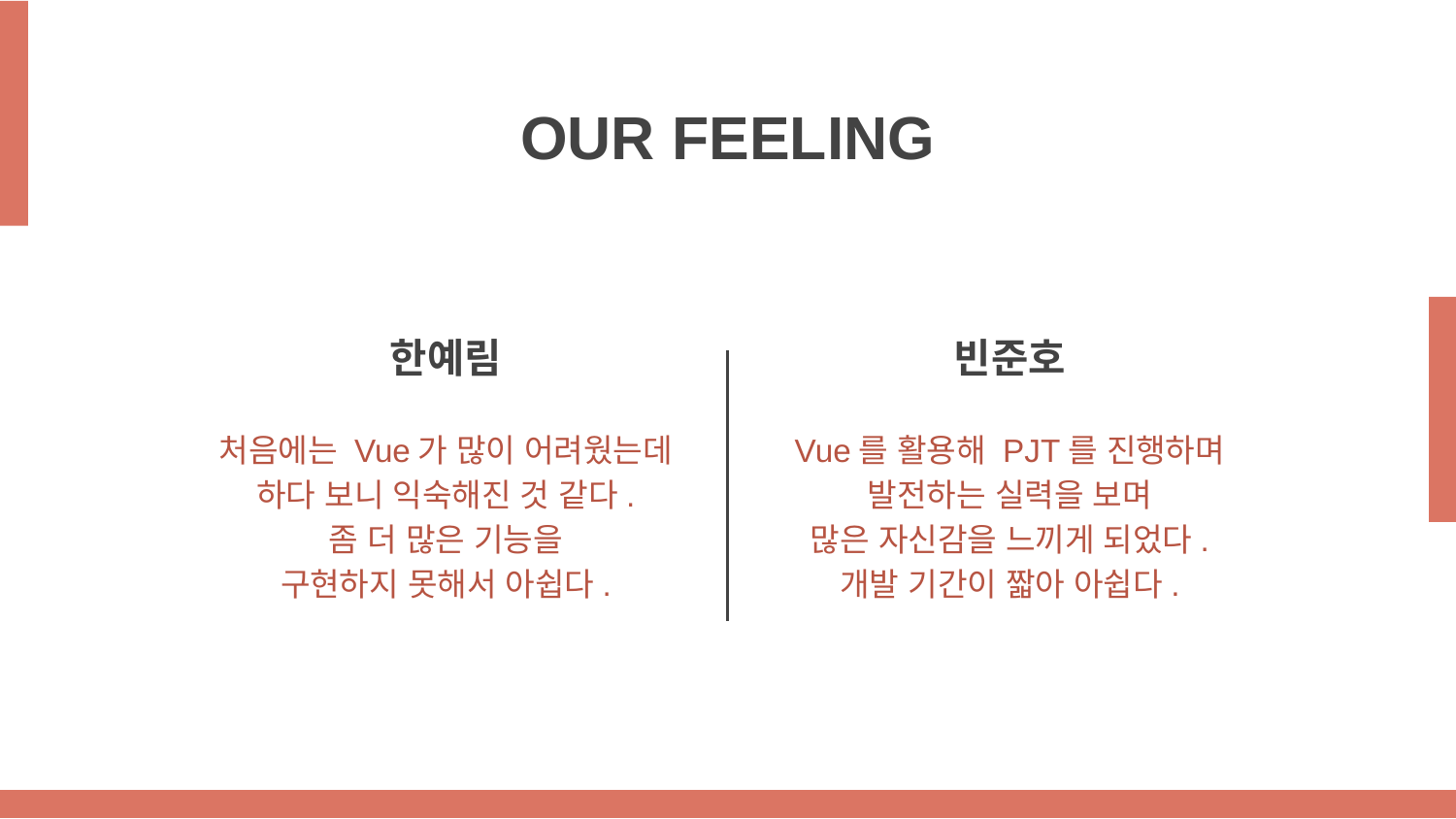

OUR FEELING
# 한예림
빈준호
처음에는 Vue가 많이 어려웠는데 하다 보니 익숙해진 것 같다.
좀 더 많은 기능을
구현하지 못해서 아쉽다.
Vue를 활용해 PJT를 진행하며
발전하는 실력을 보며
많은 자신감을 느끼게 되었다.
개발 기간이 짧아 아쉽다.